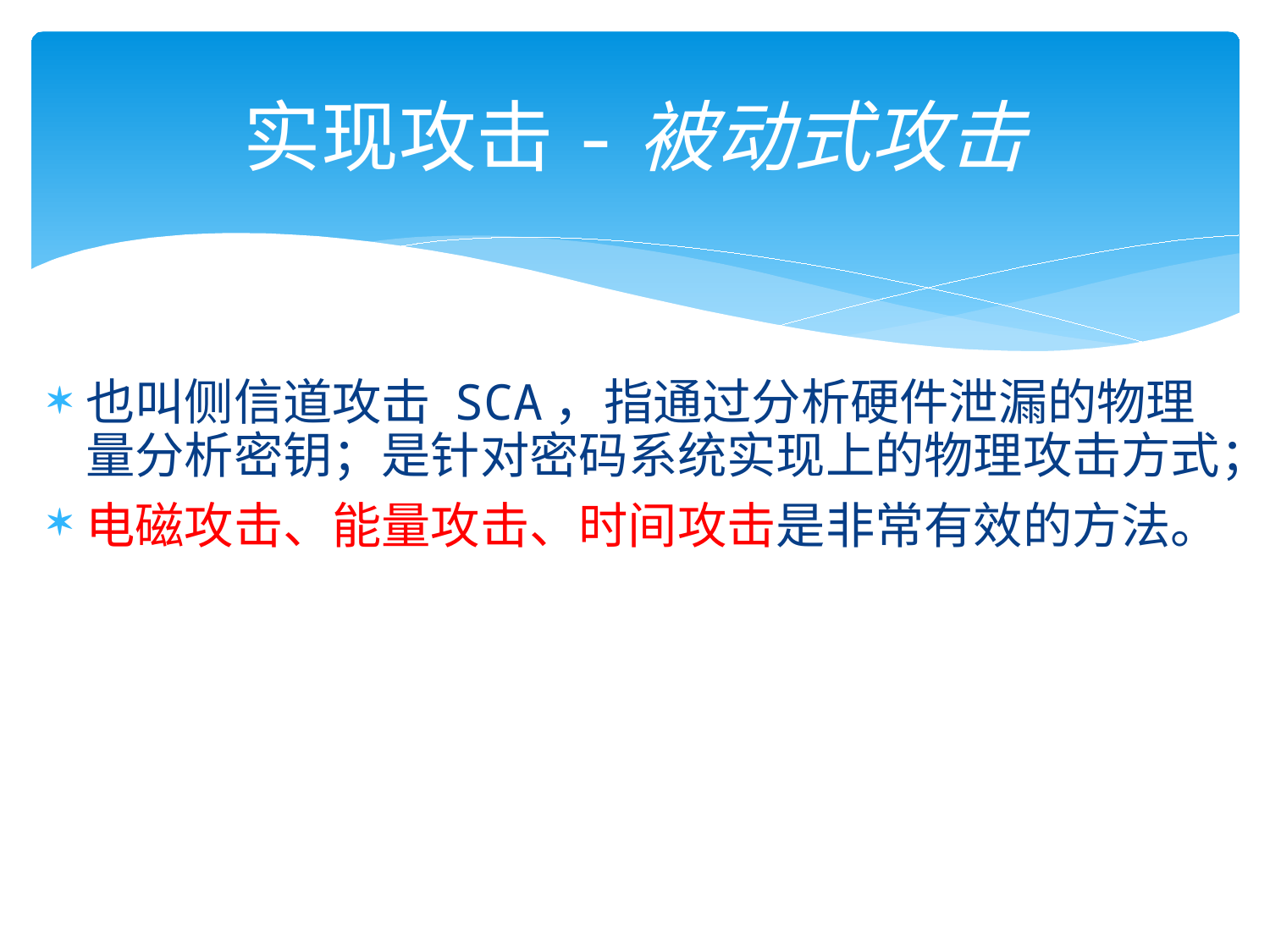

# 实现攻击-被动式攻击
也叫侧信道攻击 SCA，指通过分析硬件泄漏的物理量分析密钥；是针对密码系统实现上的物理攻击方式；
电磁攻击、能量攻击、时间攻击是非常有效的方法。